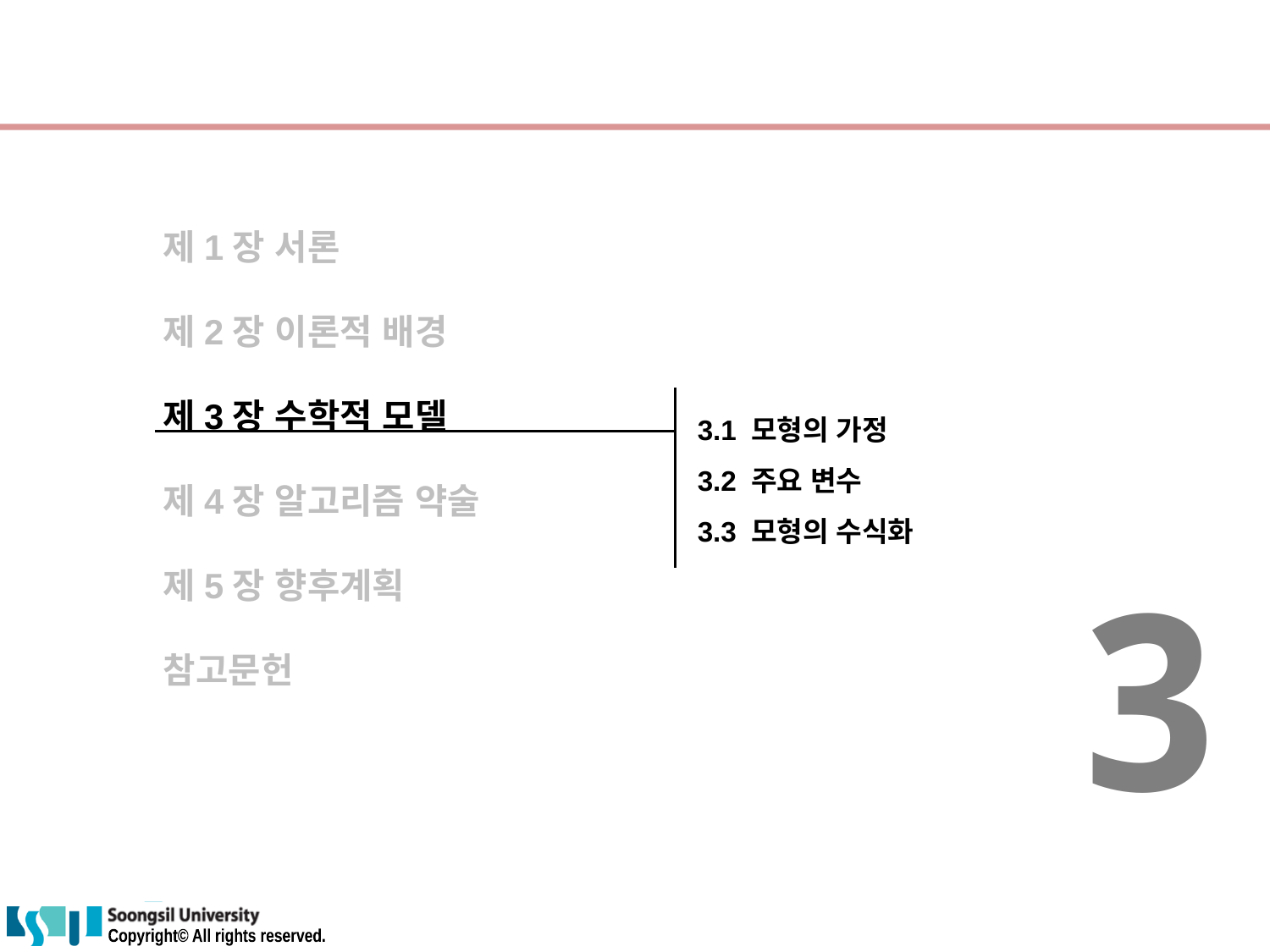

제1장 서론
제2장 이론적 배경
제3장 수학적 모델
제4장 알고리즘 약술
제5장 향후계획
참고문헌

3.1 모형의 가정
3.2 주요 변수
3.3 모형의 수식화
3